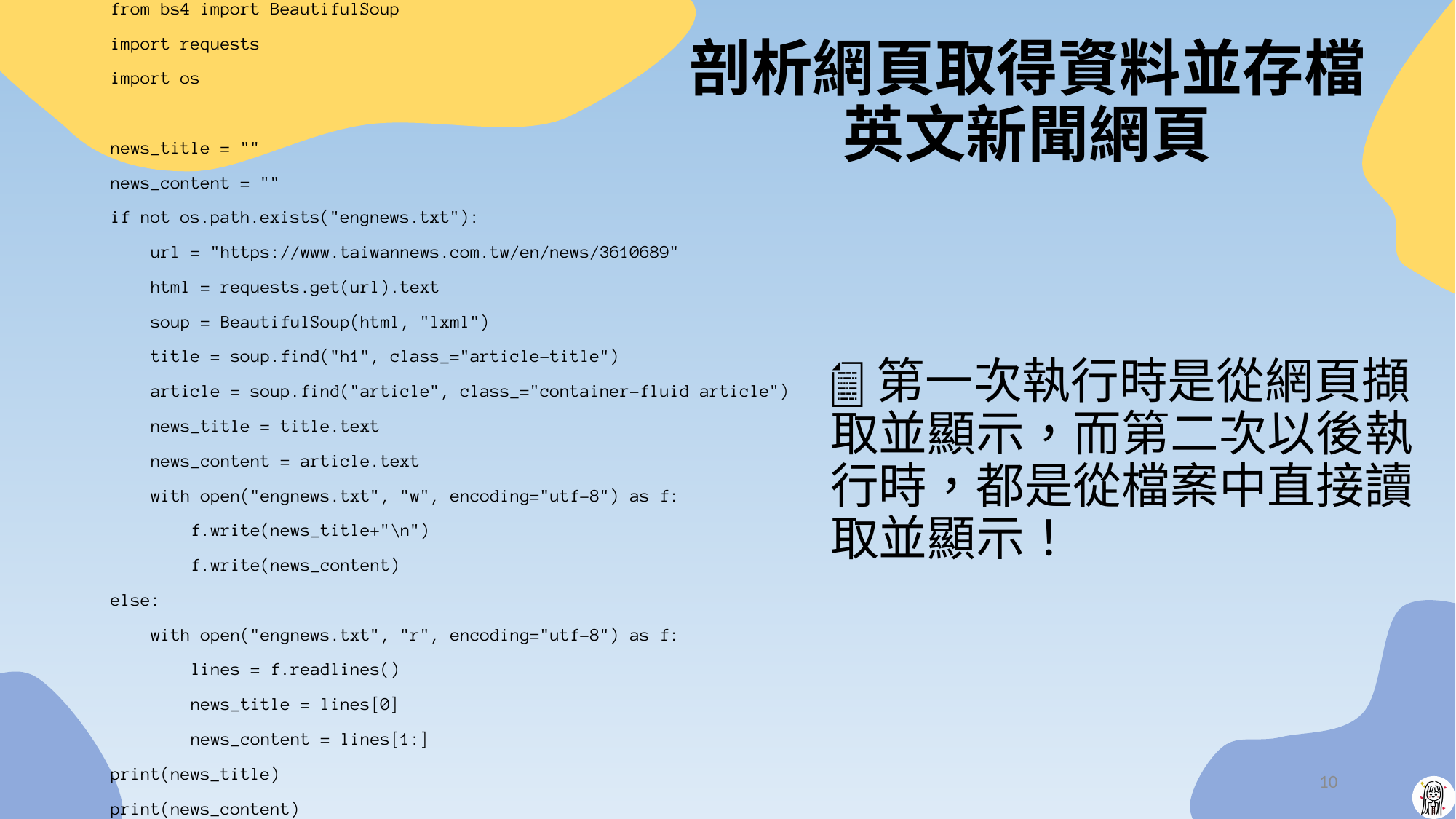

from bs4 import BeautifulSoup
import requests
import os

news_title = ""
news_content = ""
if not os.path.exists("engnews.txt"):
    url = "https://www.taiwannews.com.tw/en/news/3610689"
    html = requests.get(url).text
    soup = BeautifulSoup(html, "lxml")
    title = soup.find("h1", class_="article-title")
    article = soup.find("article", class_="container-fluid article")
    news_title = title.text
    news_content = article.text
    with open("engnews.txt", "w", encoding="utf-8") as f:
        f.write(news_title+"\n")
        f.write(news_content)
else:
    with open("engnews.txt", "r", encoding="utf-8") as f:
        lines = f.readlines()
        news_title = lines[0]
        news_content = lines[1:]
print(news_title)
print(news_content)
# 剖析網頁取得資料並存檔 英文新聞網頁
📄第一次執行時是從網頁擷取並顯示，而第二次以後執行時，都是從檔案中直接讀取並顯示！
10